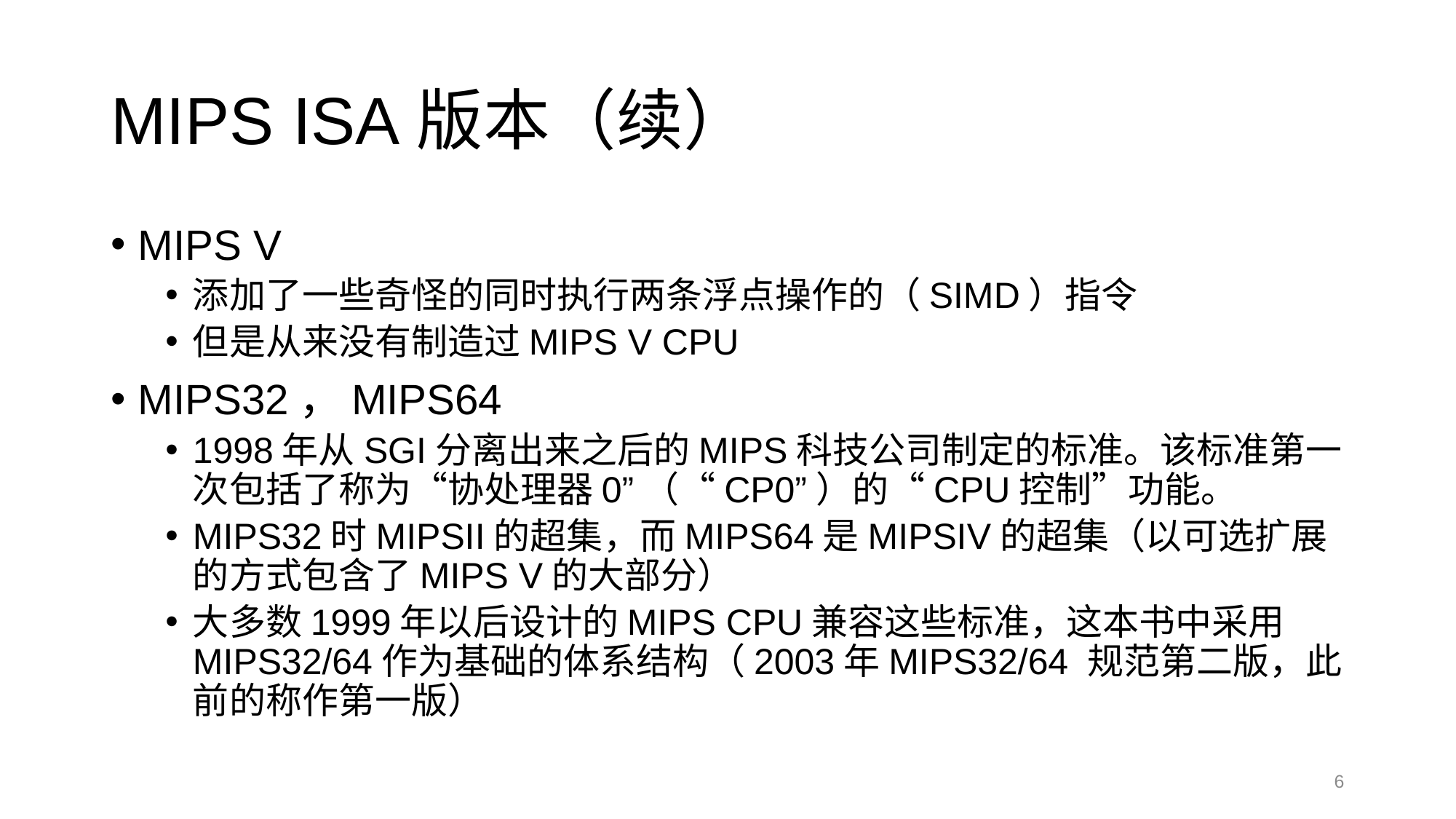

# MIPS ISA版本（续）
MIPS V
添加了一些奇怪的同时执行两条浮点操作的（SIMD）指令
但是从来没有制造过MIPS V CPU
MIPS32，MIPS64
1998年从SGI分离出来之后的MIPS科技公司制定的标准。该标准第一次包括了称为“协处理器0”（“CP0”）的“CPU控制”功能。
MIPS32时MIPSII的超集，而MIPS64是MIPSIV的超集（以可选扩展的方式包含了MIPS V的大部分）
大多数1999年以后设计的MIPS CPU兼容这些标准，这本书中采用MIPS32/64作为基础的体系结构（2003年MIPS32/64 规范第二版，此前的称作第一版）

6